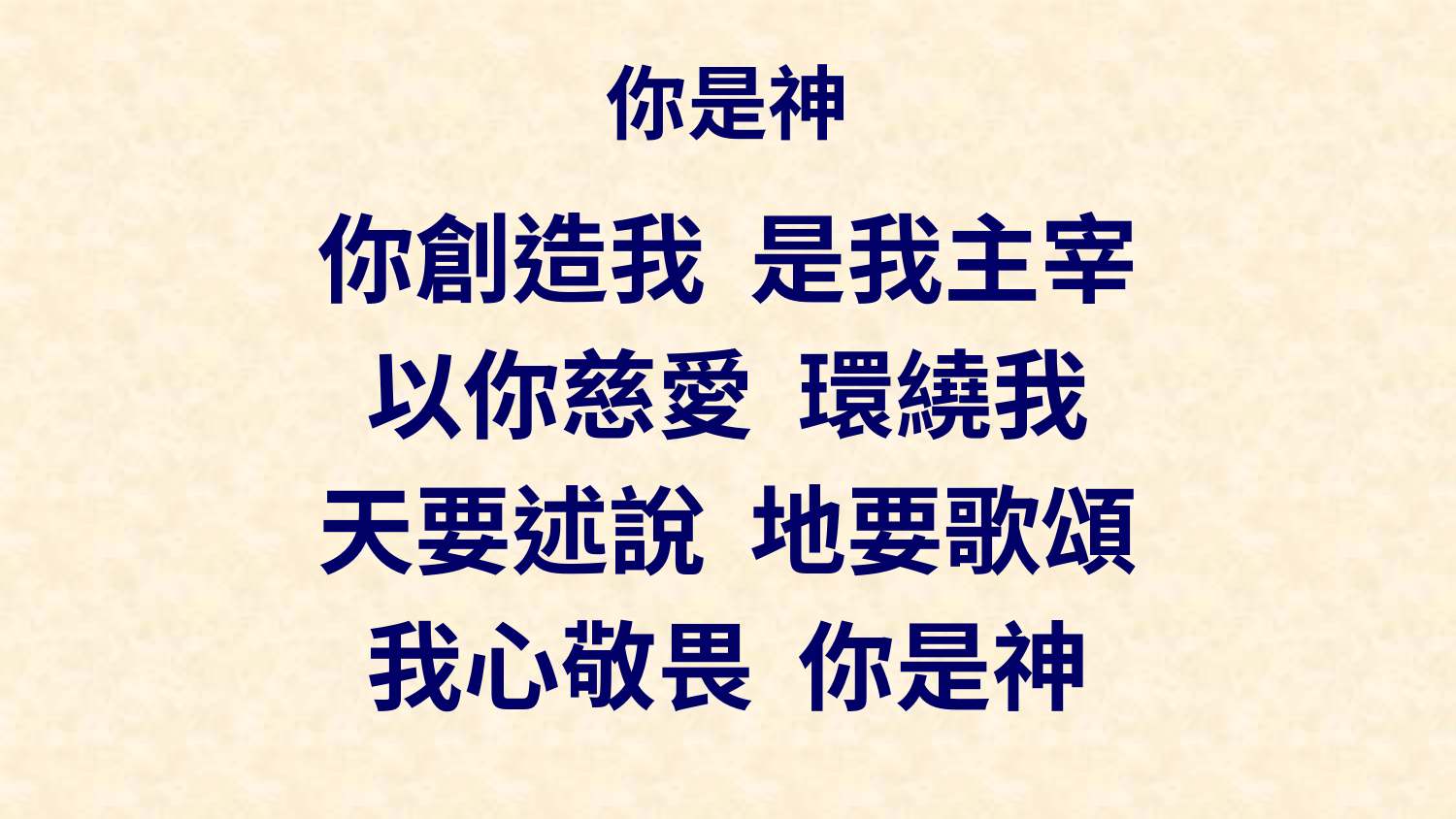

# 你是神
你創造我  是我主宰
以你慈愛  環繞我
天要述說  地要歌頌
我心敬畏  你是神